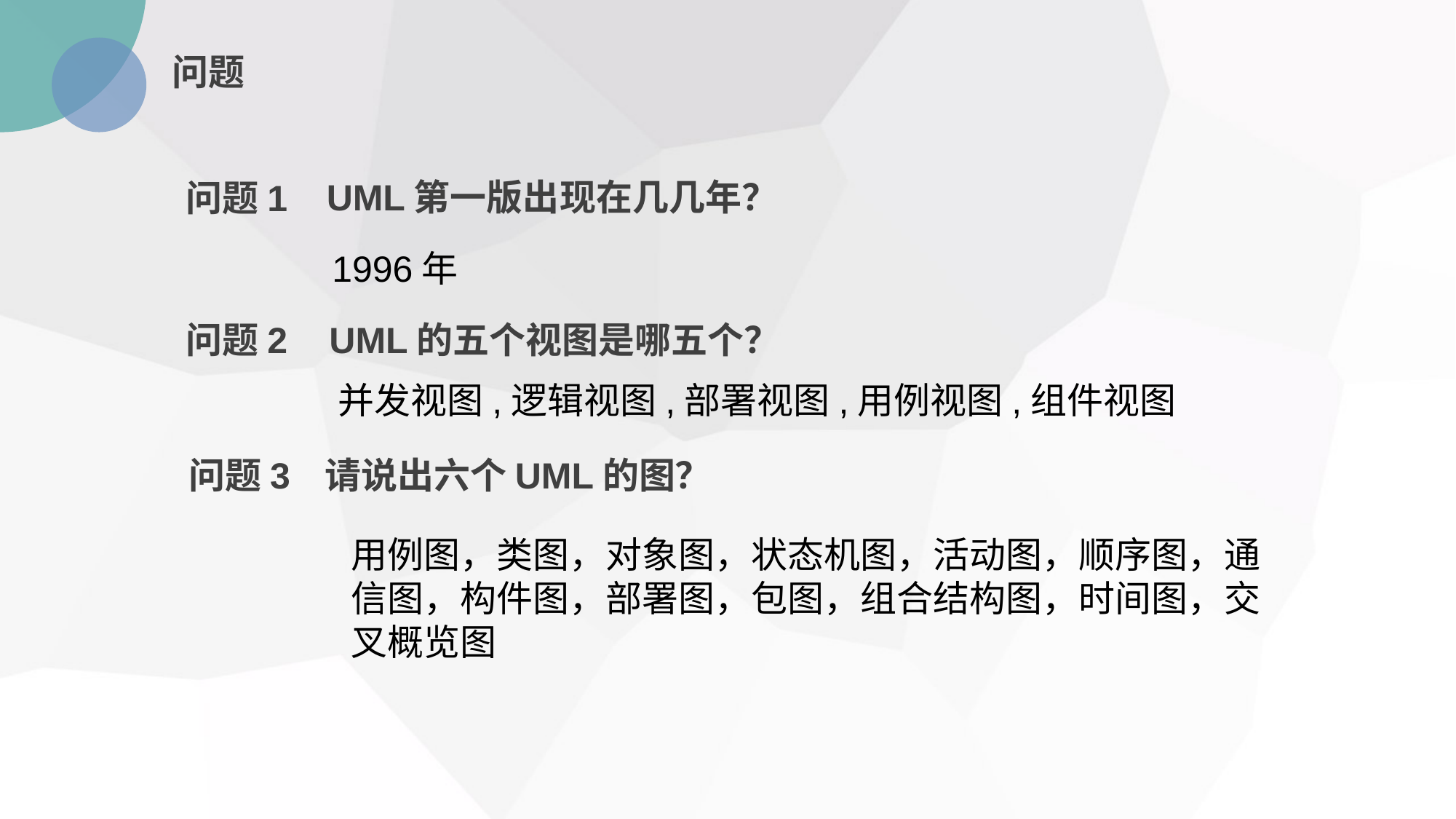

问题
UML第一版出现在几几年？
问题1
1996年
问题2
UML的五个视图是哪五个？
并发视图,逻辑视图,部署视图,用例视图,组件视图
请说出六个UML的图？
问题3
用例图，类图，对象图，状态机图，活动图，顺序图，通信图，构件图，部署图，包图，组合结构图，时间图，交叉概览图